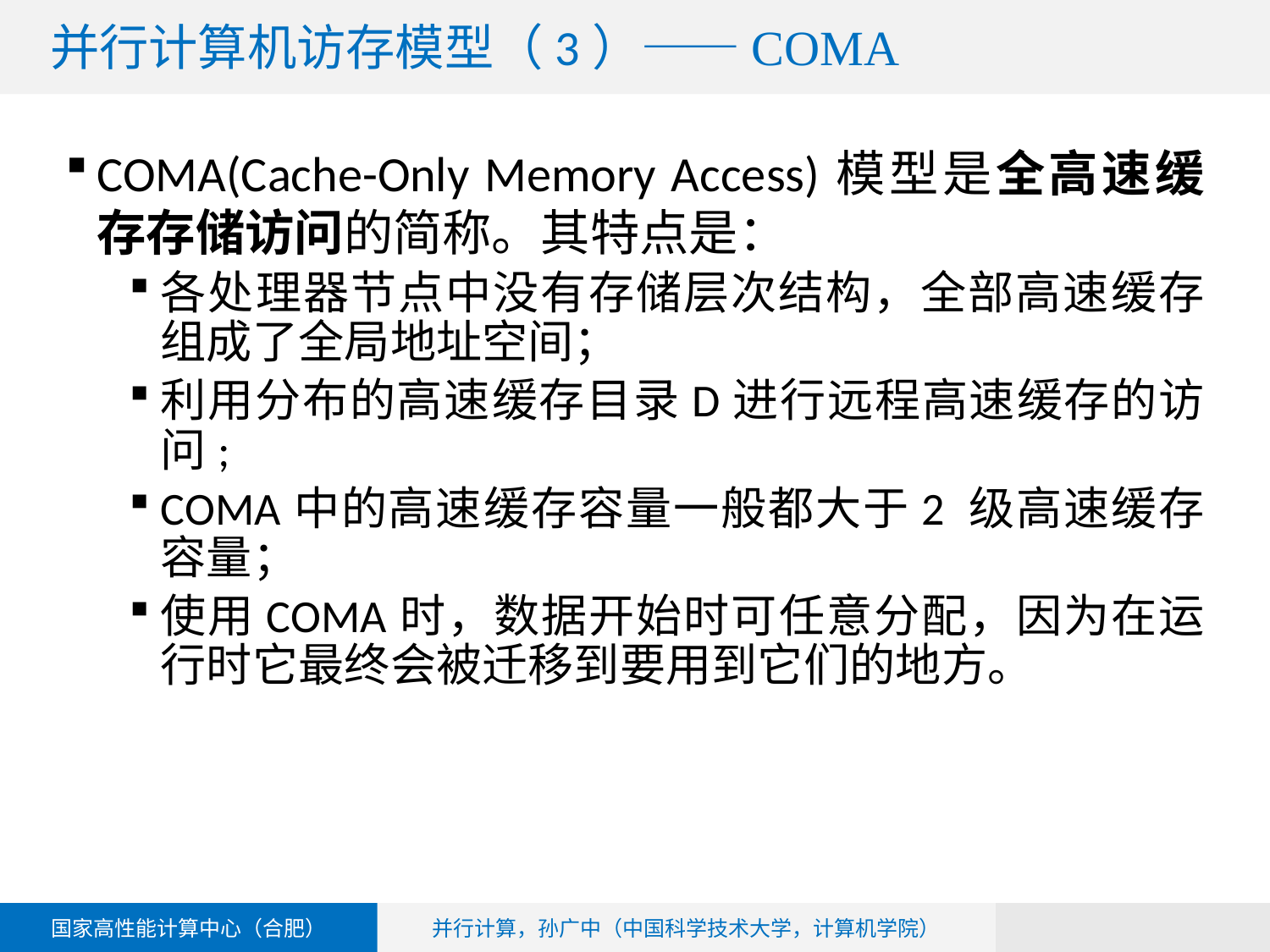

# 并行计算机访存模型（3）——COMA
COMA(Cache-Only Memory Access)模型是全高速缓存存储访问的简称。其特点是：
各处理器节点中没有存储层次结构，全部高速缓存组成了全局地址空间；
利用分布的高速缓存目录D进行远程高速缓存的访问;
COMA中的高速缓存容量一般都大于2 级高速缓存容量；
使用COMA时，数据开始时可任意分配，因为在运行时它最终会被迁移到要用到它们的地方。